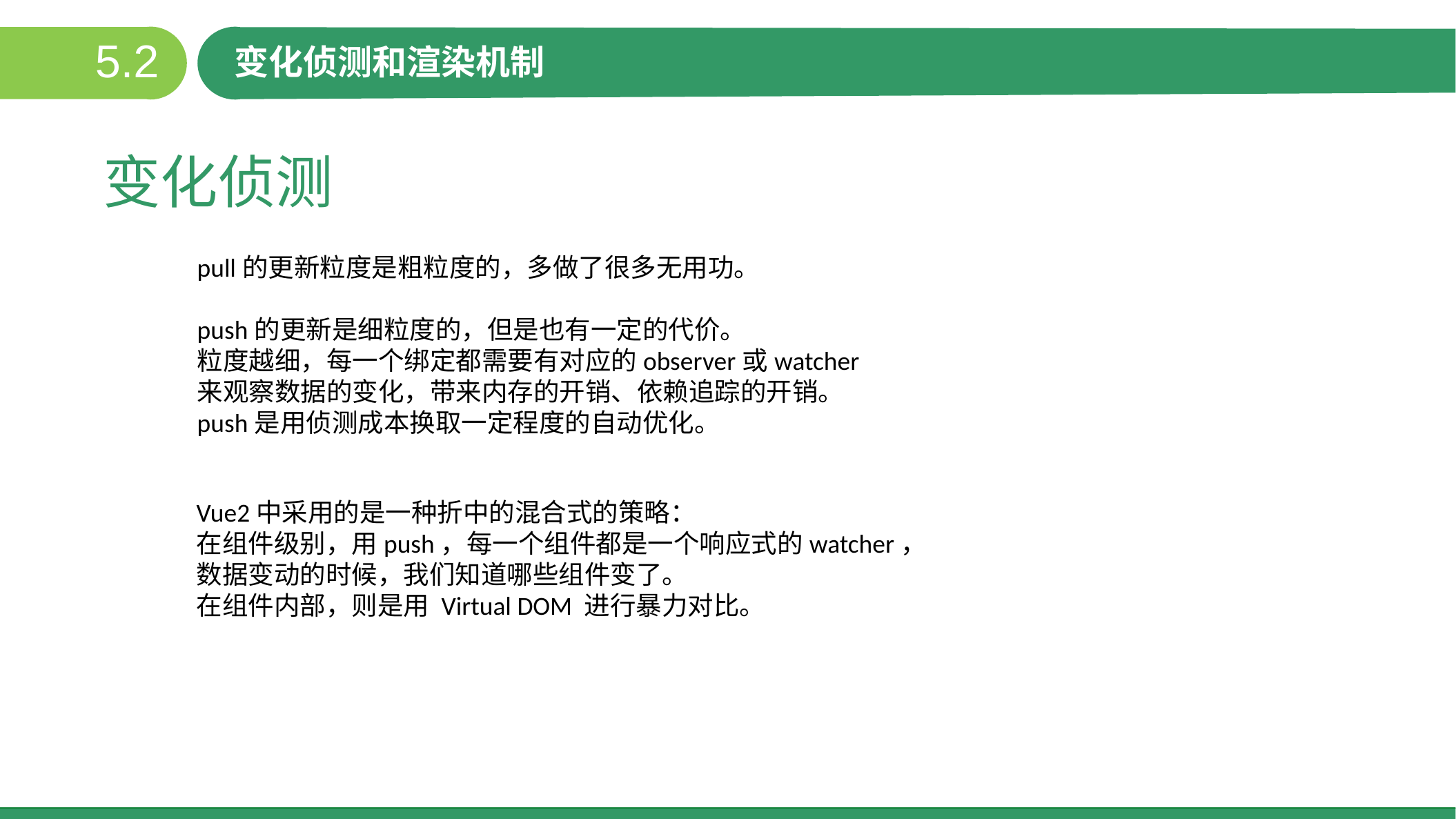

5.2

变化侦测和渲染机制

变化侦测
pull的更新粒度是粗粒度的，多做了很多无用功。

push的更新是细粒度的，但是也有一定的代价。
粒度越细，每一个绑定都需要有对应的observer或watcher来观察数据的变化，带来内存的开销、依赖追踪的开销。
push是用侦测成本换取一定程度的自动优化。
Vue2中采用的是一种折中的混合式的策略：
在组件级别，用push，每一个组件都是一个响应式的watcher，
数据变动的时候，我们知道哪些组件变了。
在组件内部，则是用 Virtual DOM 进行暴力对比。